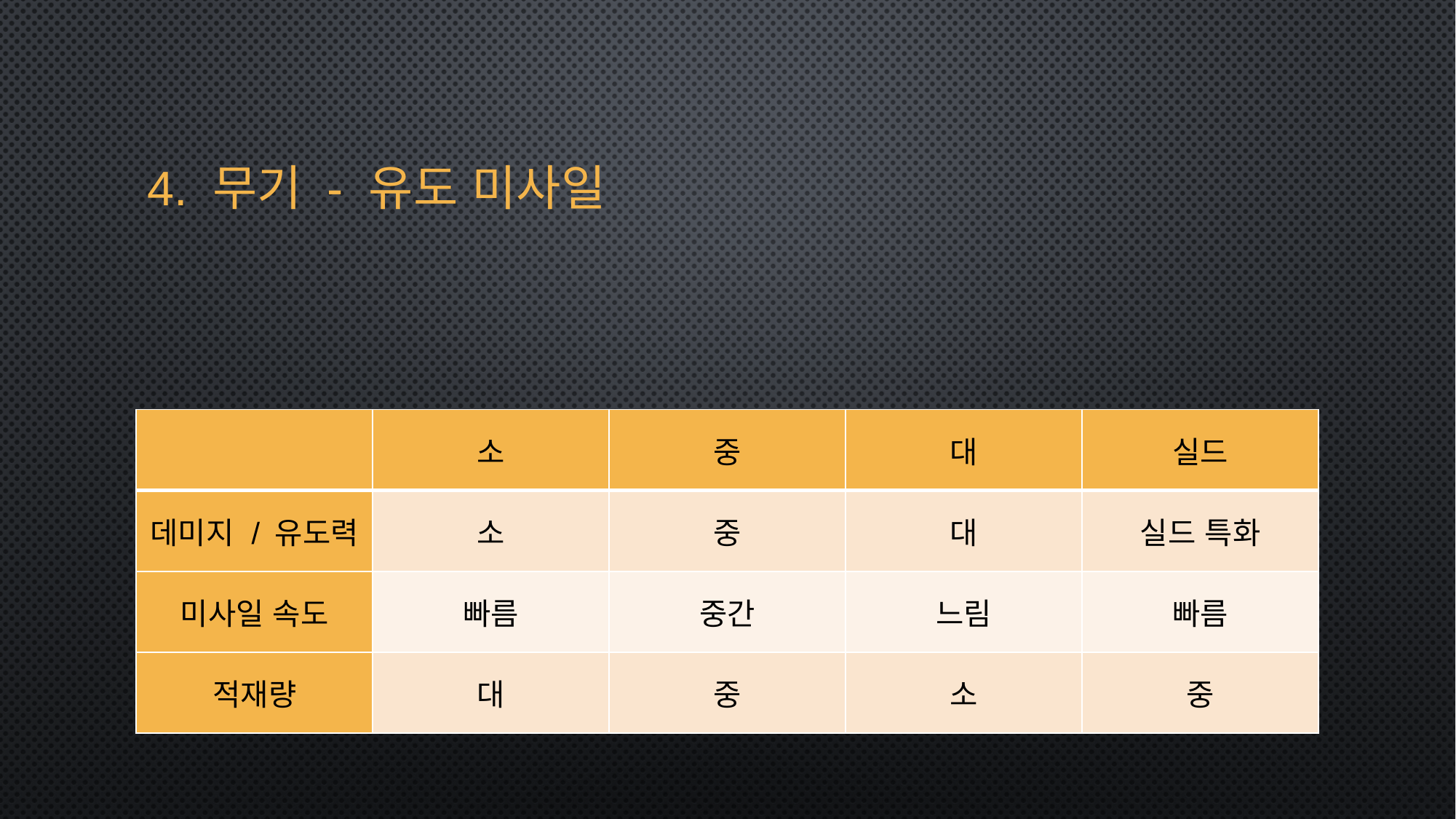

# 4. 무기 - 유도 미사일
|  | 소 | 중 | 대 | 실드 |
| --- | --- | --- | --- | --- |
| 데미지 / 유도력 | 소 | 중 | 대 | 실드 특화 |
| 미사일 속도 | 빠름 | 중간 | 느림 | 빠름 |
| 적재량 | 대 | 중 | 소 | 중 |